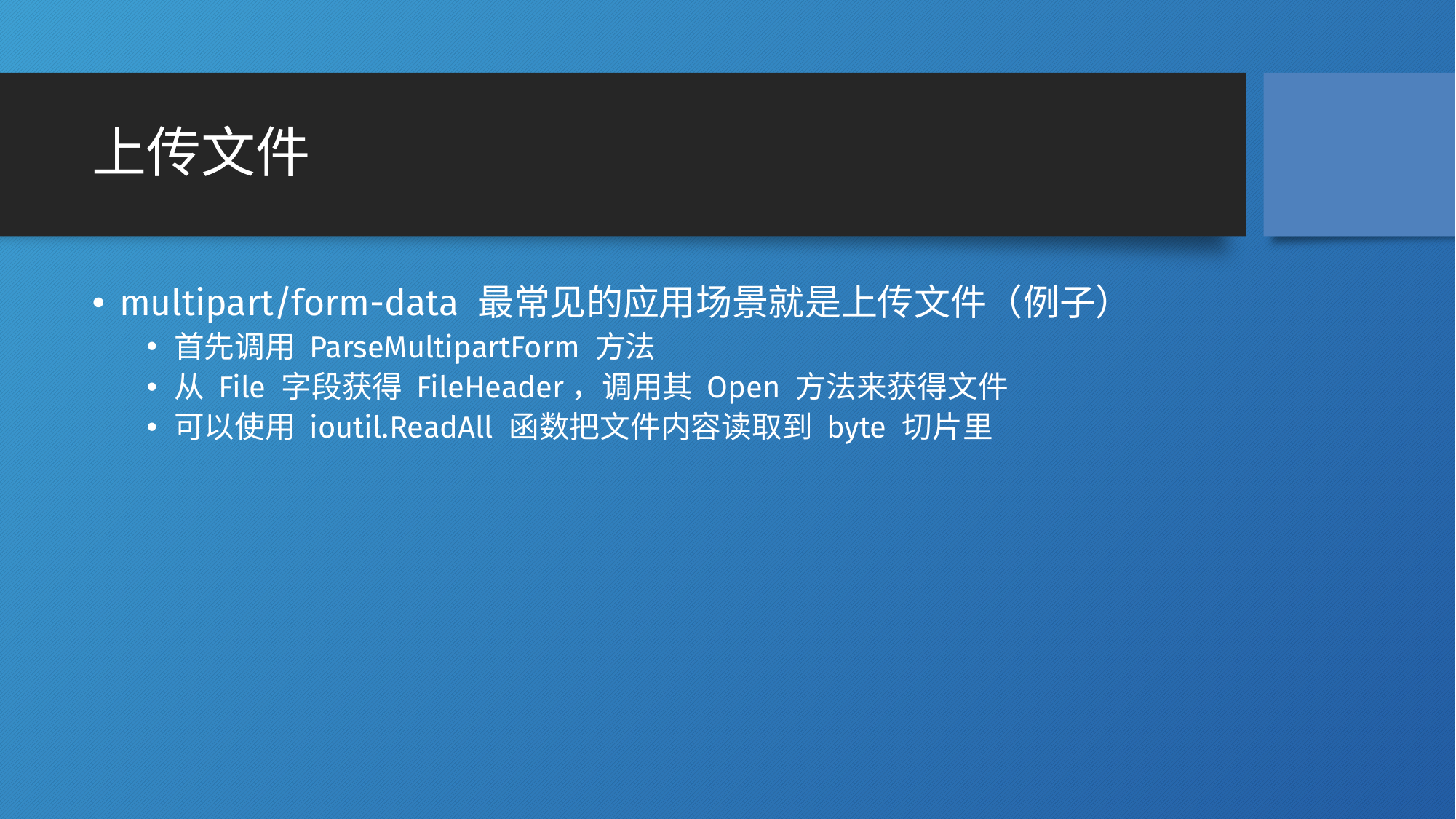

# 上传文件
multipart/form-data 最常见的应用场景就是上传文件（例子）
首先调用 ParseMultipartForm 方法
从 File 字段获得 FileHeader，调用其 Open 方法来获得文件
可以使用 ioutil.ReadAll 函数把文件内容读取到 byte 切片里